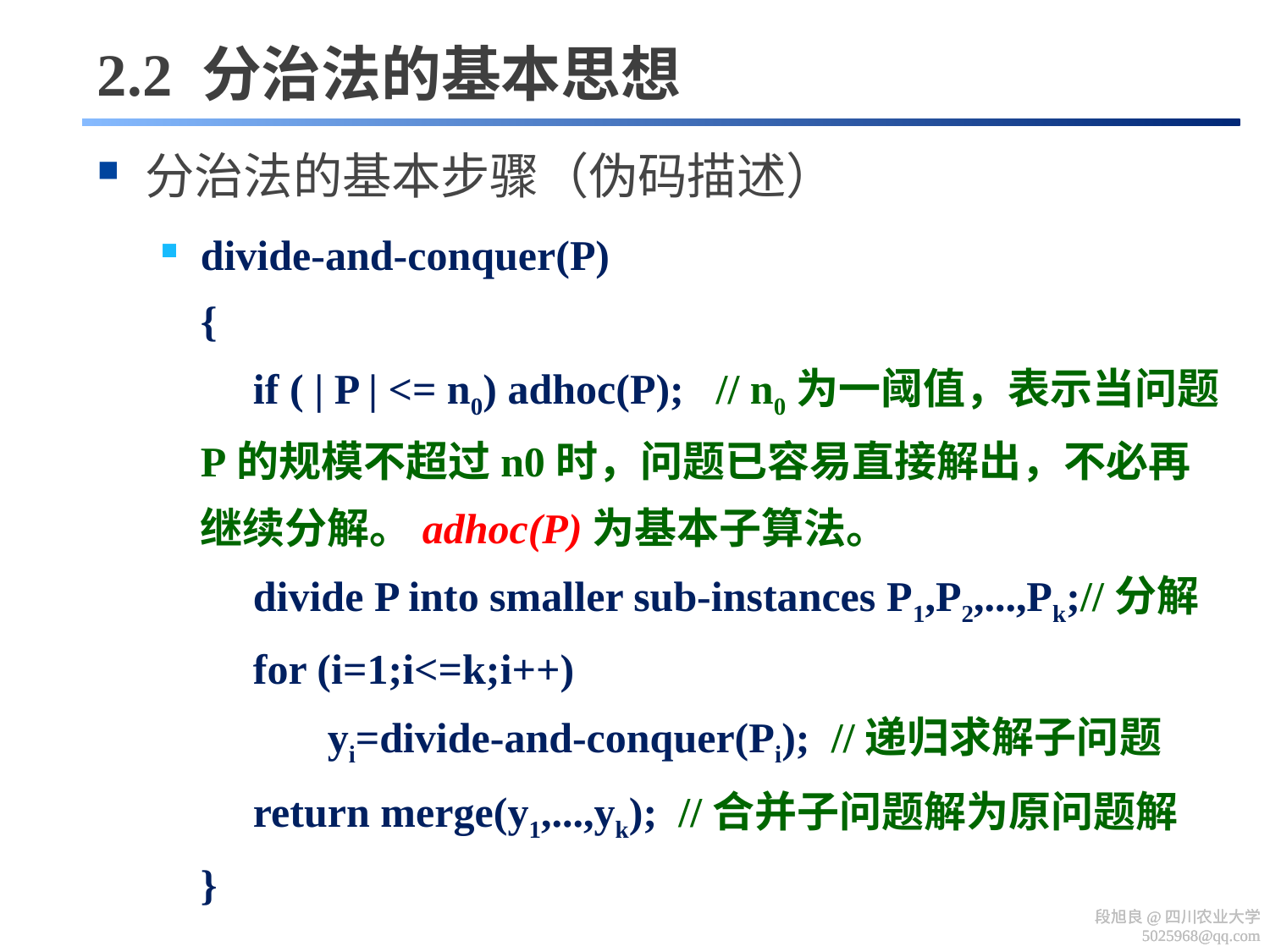

# 2.2 分治法的基本思想
分治法的基本步骤（伪码描述）
divide-and-conquer(P)
{
　if ( | P | <= n0) adhoc(P);   // n0为一阈值，表示当问题P的规模不超过n0时，问题已容易直接解出，不必再继续分解。adhoc(P)为基本子算法。
　divide P into smaller sub-instances P1,P2,...,Pk;//分解
　for (i=1;i<=k;i++)
　	yi=divide-and-conquer(Pi);  //递归求解子问题
　return merge(y1,...,yk);  //合并子问题解为原问题解
}